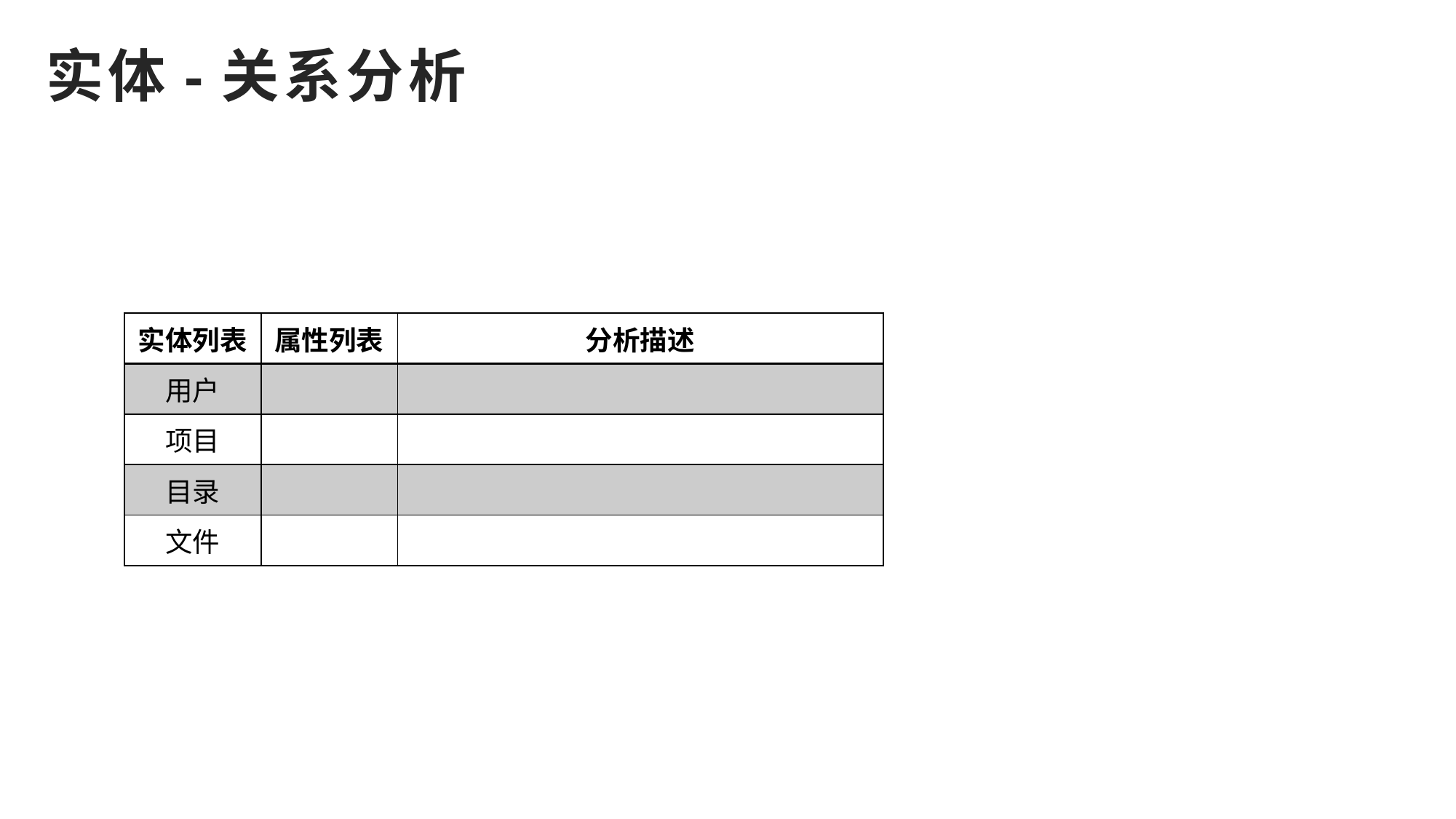

# 实体-关系分析
| 实体列表 | 属性列表 | 分析描述 |
| --- | --- | --- |
| 用户 |  |  |
| 项目 |  |  |
| 目录 |  |  |
| 文件 |  |  |